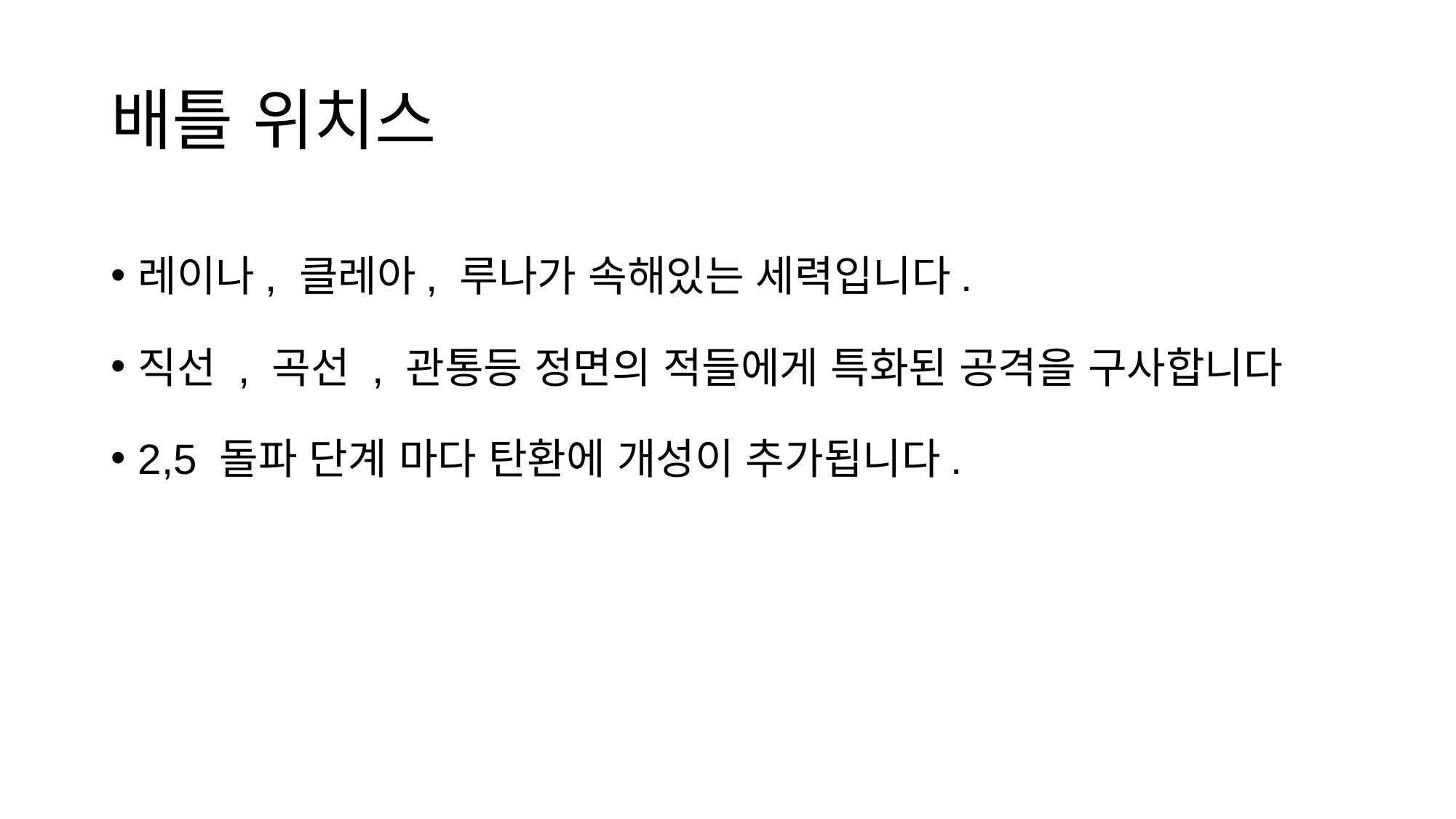

# 배틀 위치스
레이나, 클레아, 루나가 속해있는 세력입니다.
직선 , 곡선 , 관통등 정면의 적들에게 특화된 공격을 구사합니다
2,5 돌파 단계 마다 탄환에 개성이 추가됩니다.